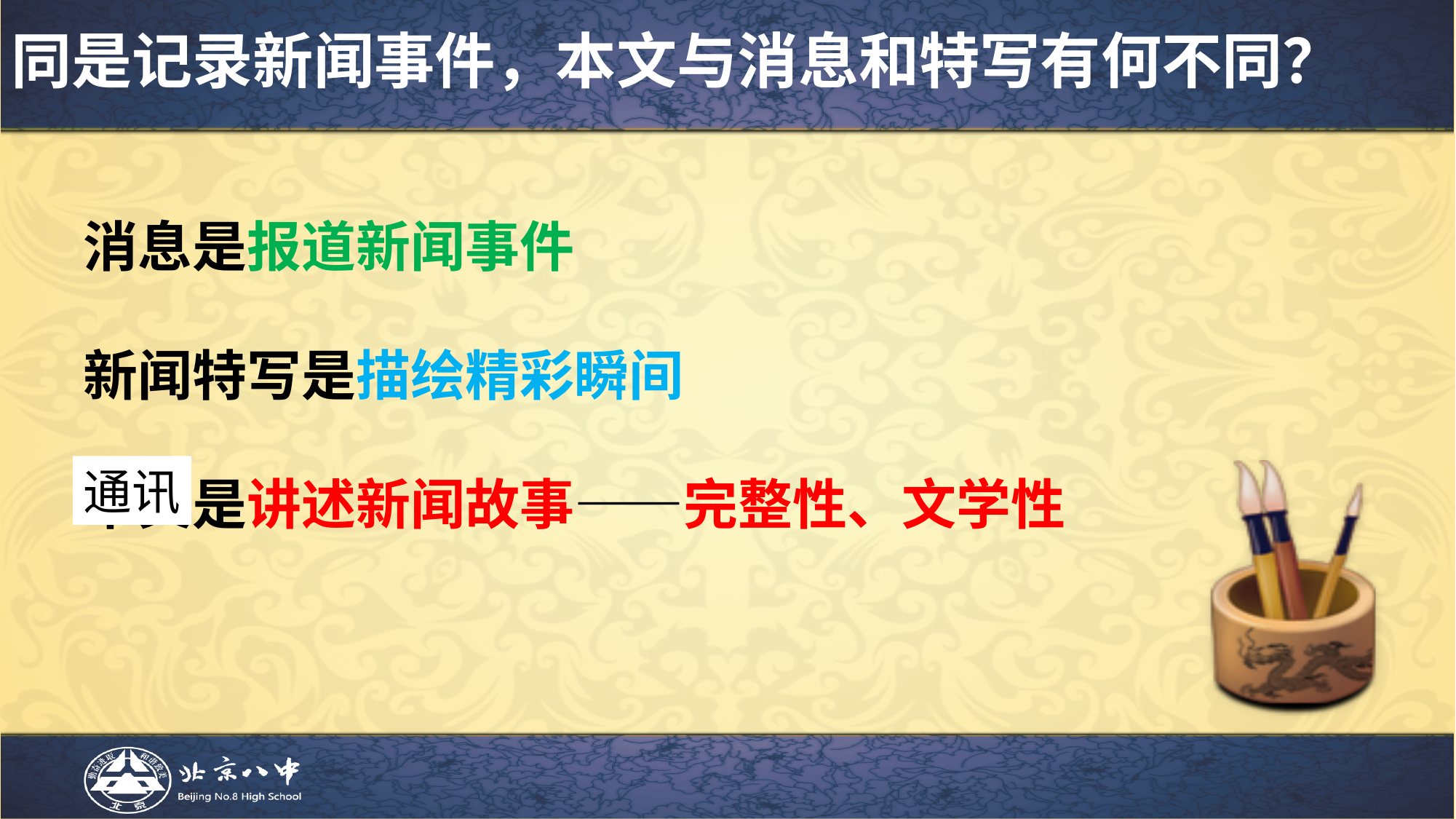

# 同是记录新闻事件，本文与消息和特写有何不同？
消息是报道新闻事件
新闻特写是描绘精彩瞬间
本文是讲述新闻故事——完整性、文学性
通讯